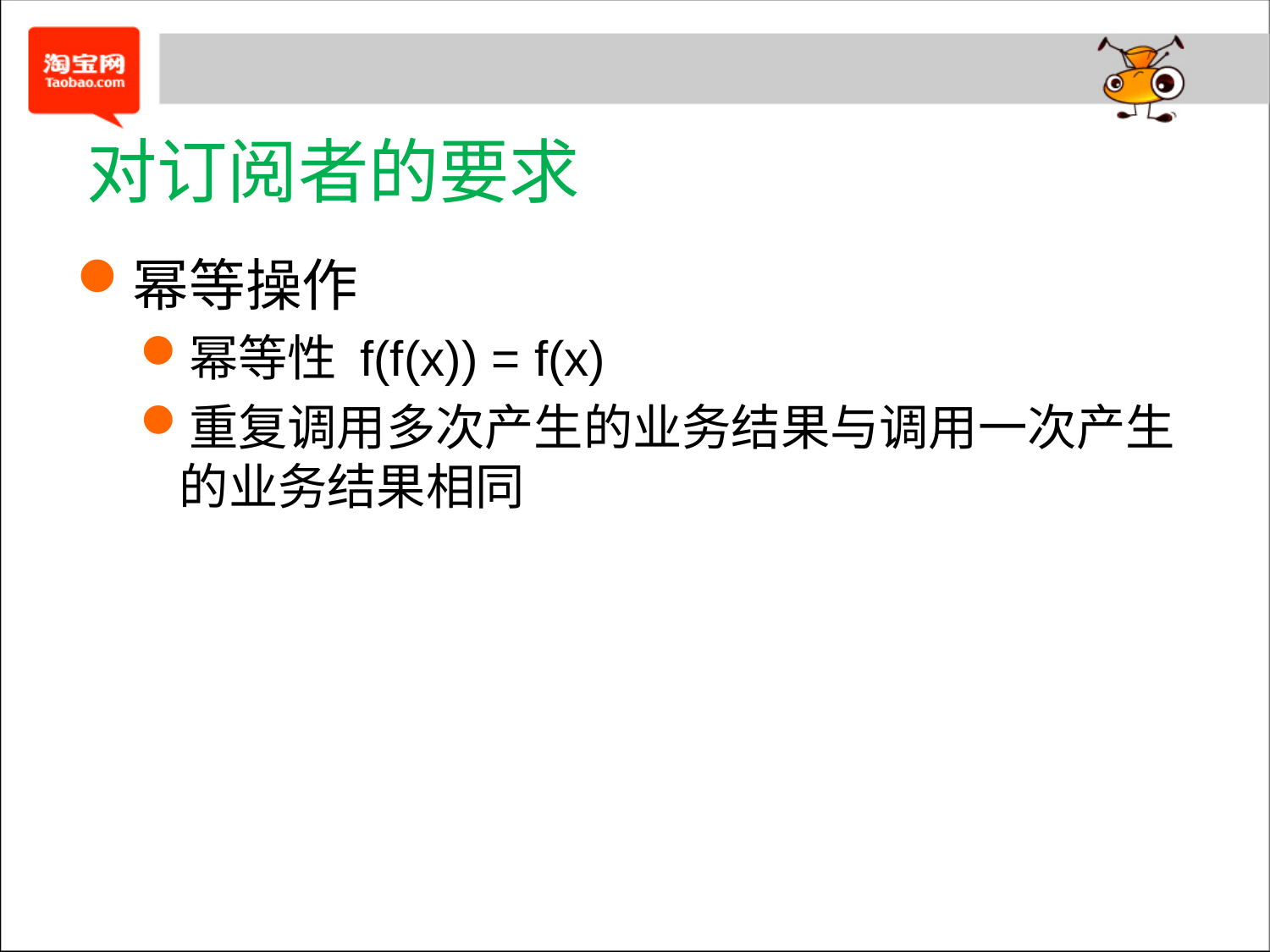

# 对订阅者的要求
幂等操作
幂等性 f(f(x)) = f(x)
重复调用多次产生的业务结果与调用一次产生的业务结果相同